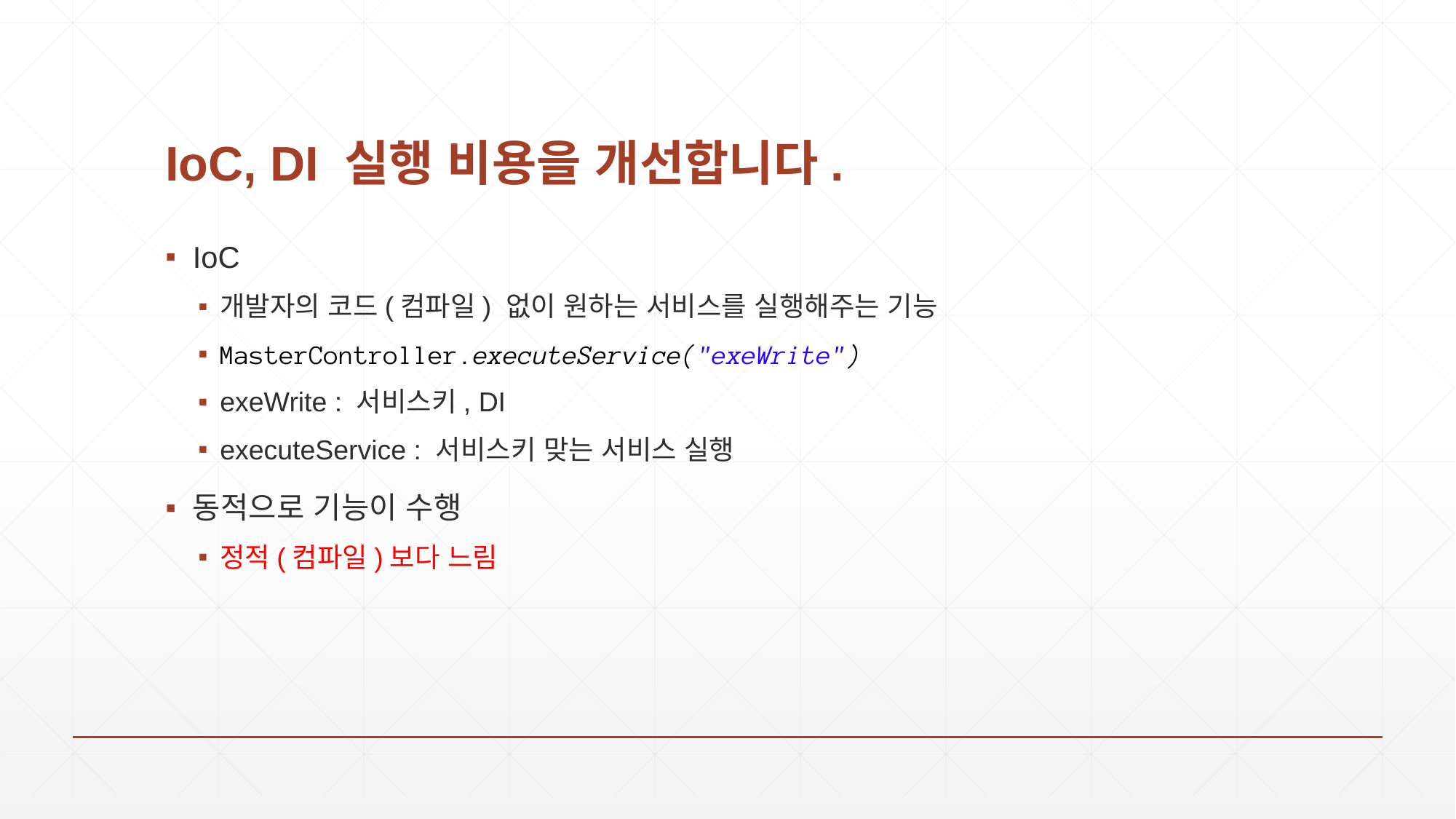

# IoC, DI 실행 비용을 개선합니다.
IoC
개발자의 코드(컴파일) 없이 원하는 서비스를 실행해주는 기능
MasterController.executeService("exeWrite")
exeWrite : 서비스키, DI
executeService : 서비스키 맞는 서비스 실행
동적으로 기능이 수행
정적(컴파일)보다 느림